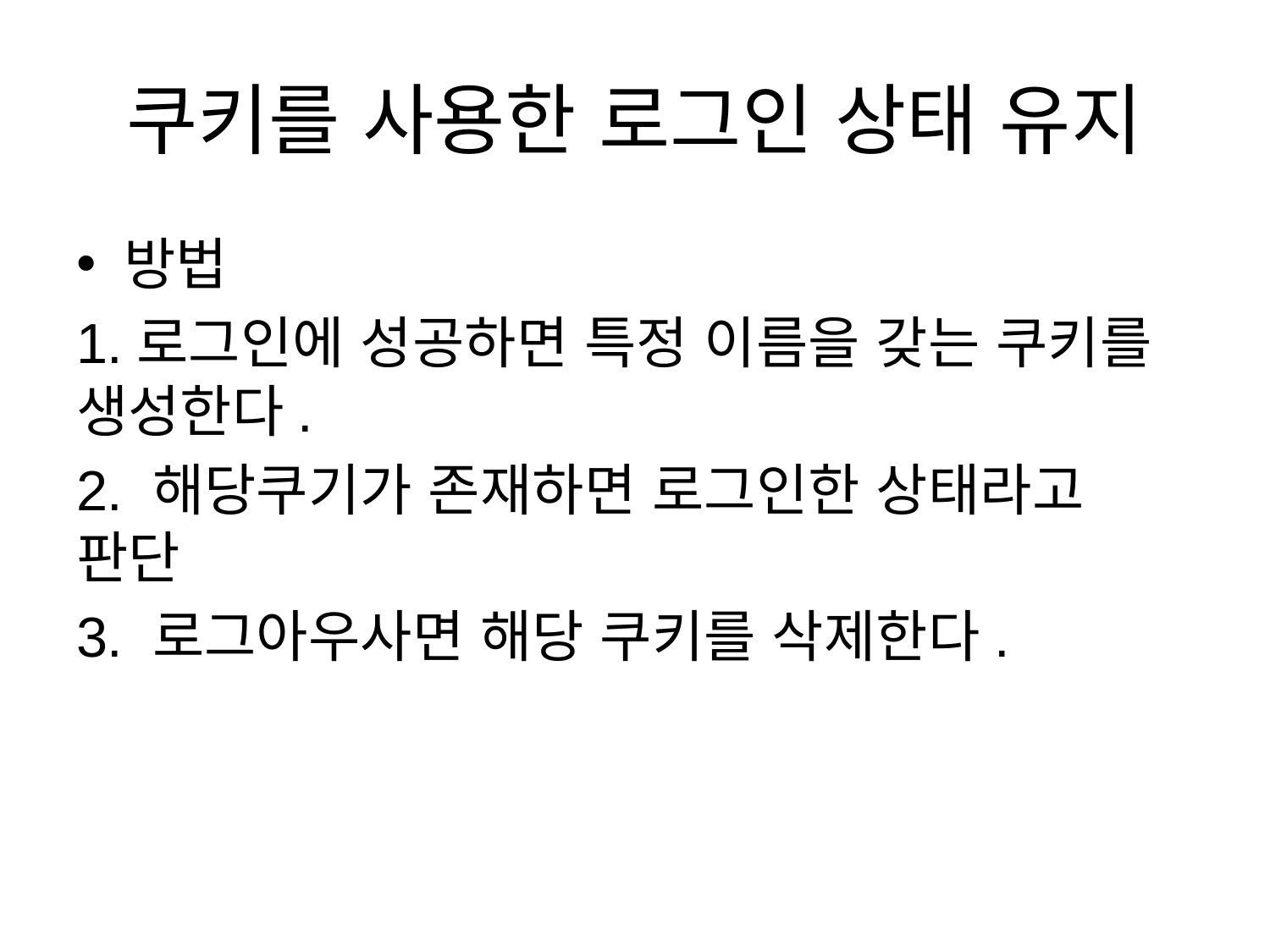

# 쿠키를 사용한 로그인 상태 유지
방법
1.로그인에 성공하면 특정 이름을 갖는 쿠키를 생성한다.
2. 해당쿠기가 존재하면 로그인한 상태라고 판단
3. 로그아우사면 해당 쿠키를 삭제한다.